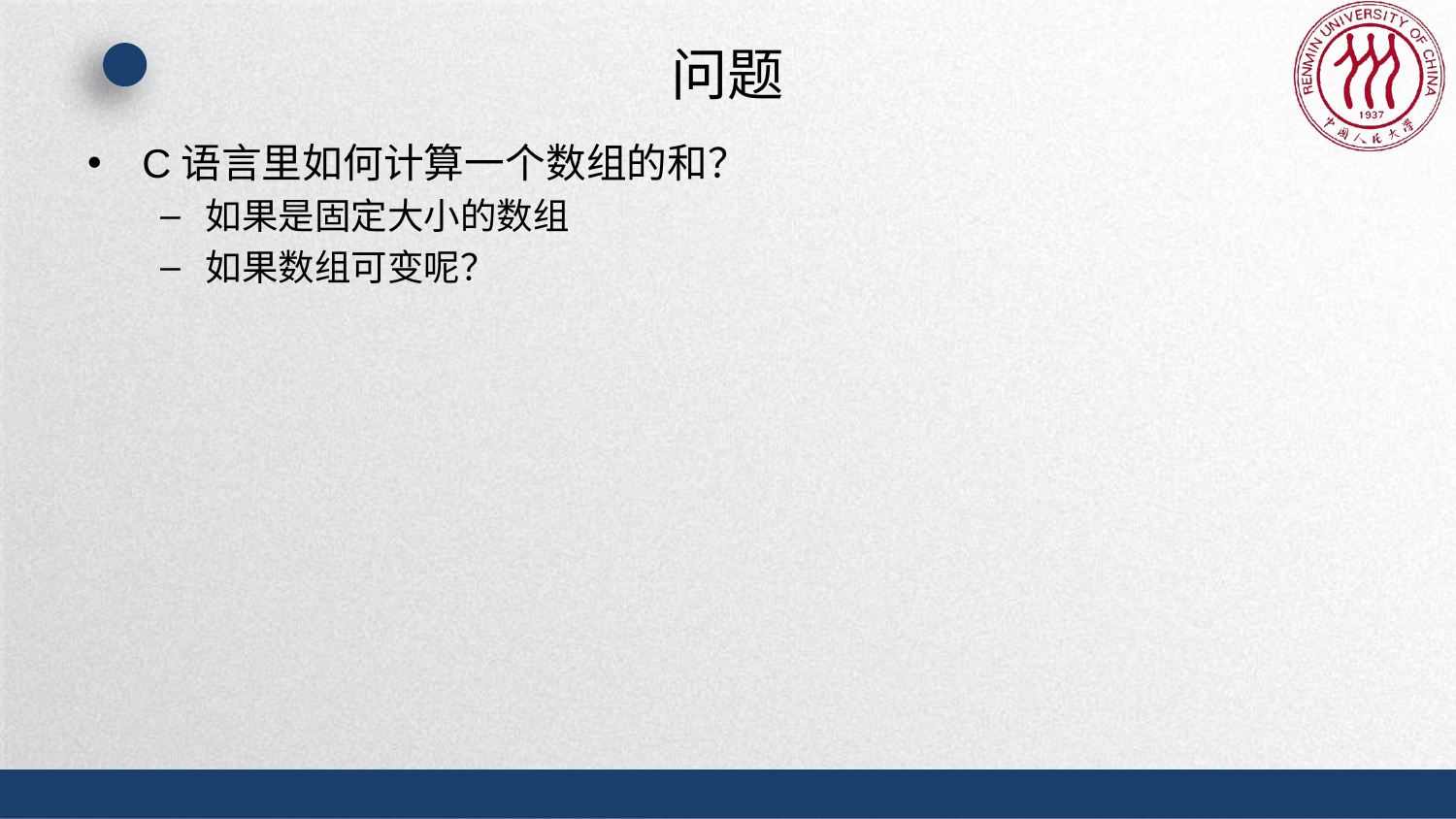

# 问题
C语言里如何计算一个数组的和？
如果是固定大小的数组
如果数组可变呢？